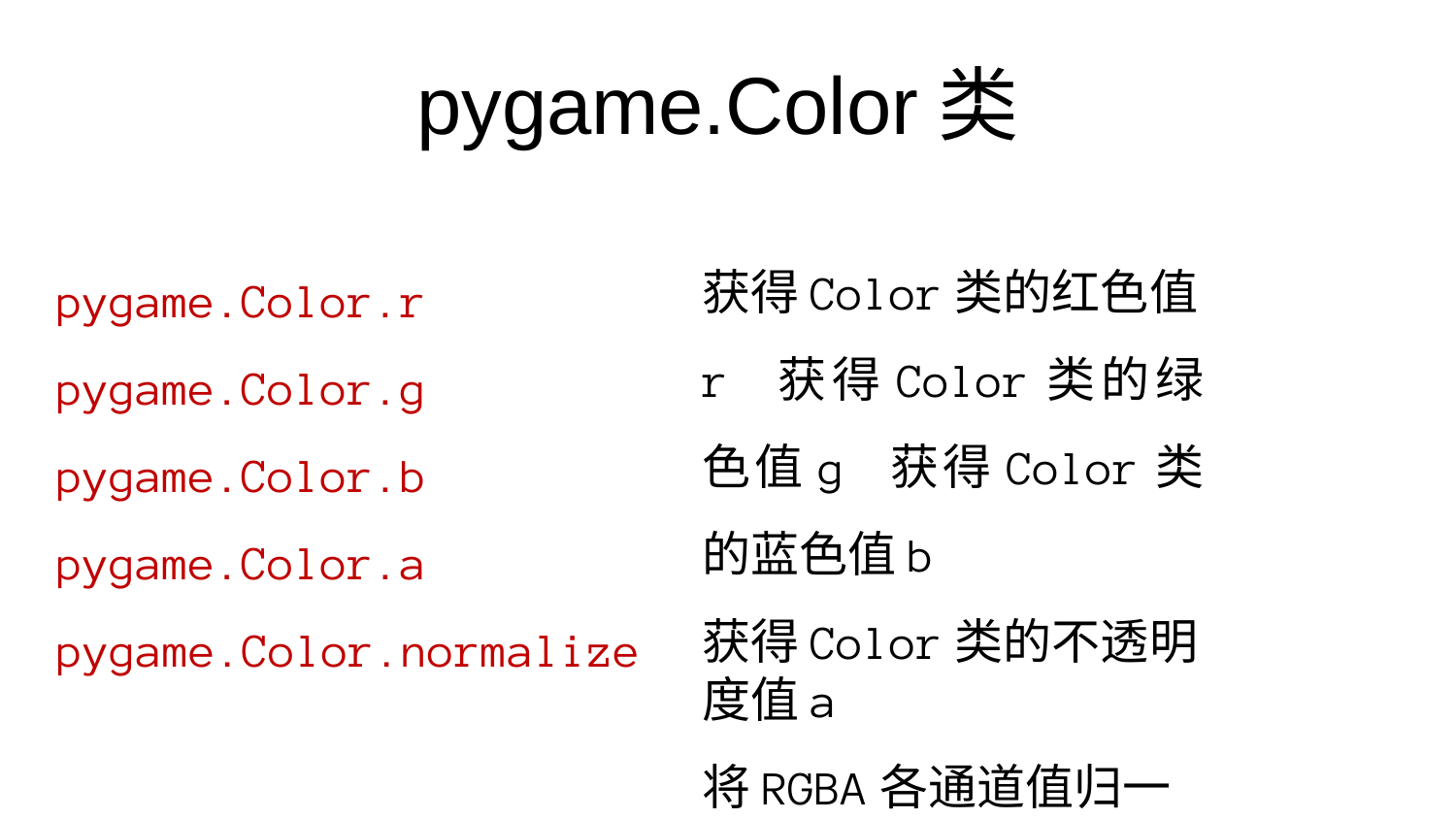

# pygame.Color类
获得Color类的红色值r 获得Color类的绿色值g 获得Color类的蓝色值b
获得Color类的不透明度值a
将RGBA各通道值归一到0-1之间
pygame.Color.r  pygame.Color.g  pygame.Color.b  pygame.Color.a  pygame.Color.normalize